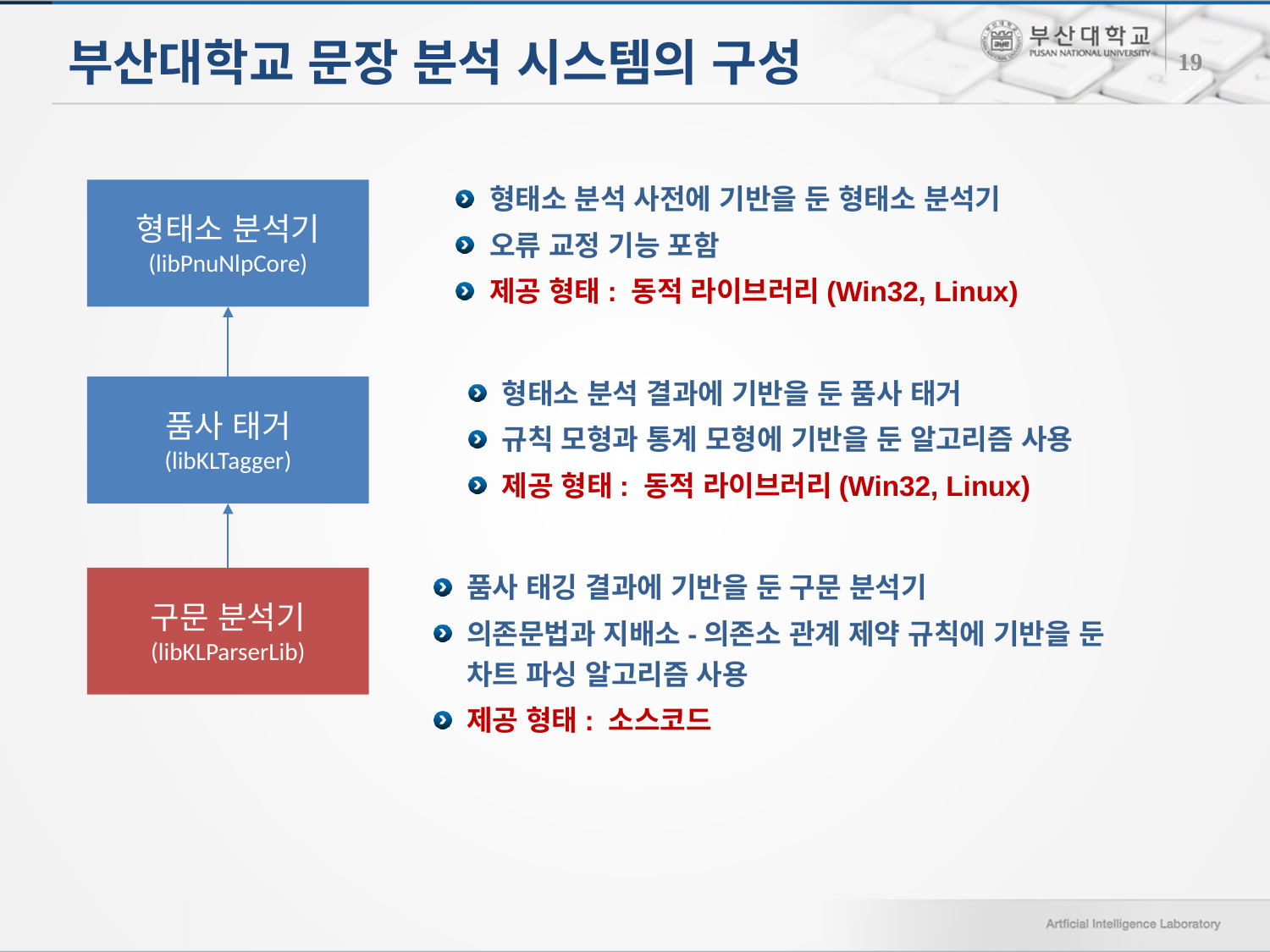

# 부산대학교 문장 분석 시스템의 구성
19
형태소 분석 사전에 기반을 둔 형태소 분석기
오류 교정 기능 포함
제공 형태: 동적 라이브러리(Win32, Linux)
형태소 분석기
(libPnuNlpCore)
형태소 분석 결과에 기반을 둔 품사 태거
규칙 모형과 통계 모형에 기반을 둔 알고리즘 사용
제공 형태: 동적 라이브러리(Win32, Linux)
품사 태거
(libKLTagger)
품사 태깅 결과에 기반을 둔 구문 분석기
의존문법과 지배소-의존소 관계 제약 규칙에 기반을 둔 차트 파싱 알고리즘 사용
제공 형태: 소스코드
구문 분석기
(libKLParserLib)